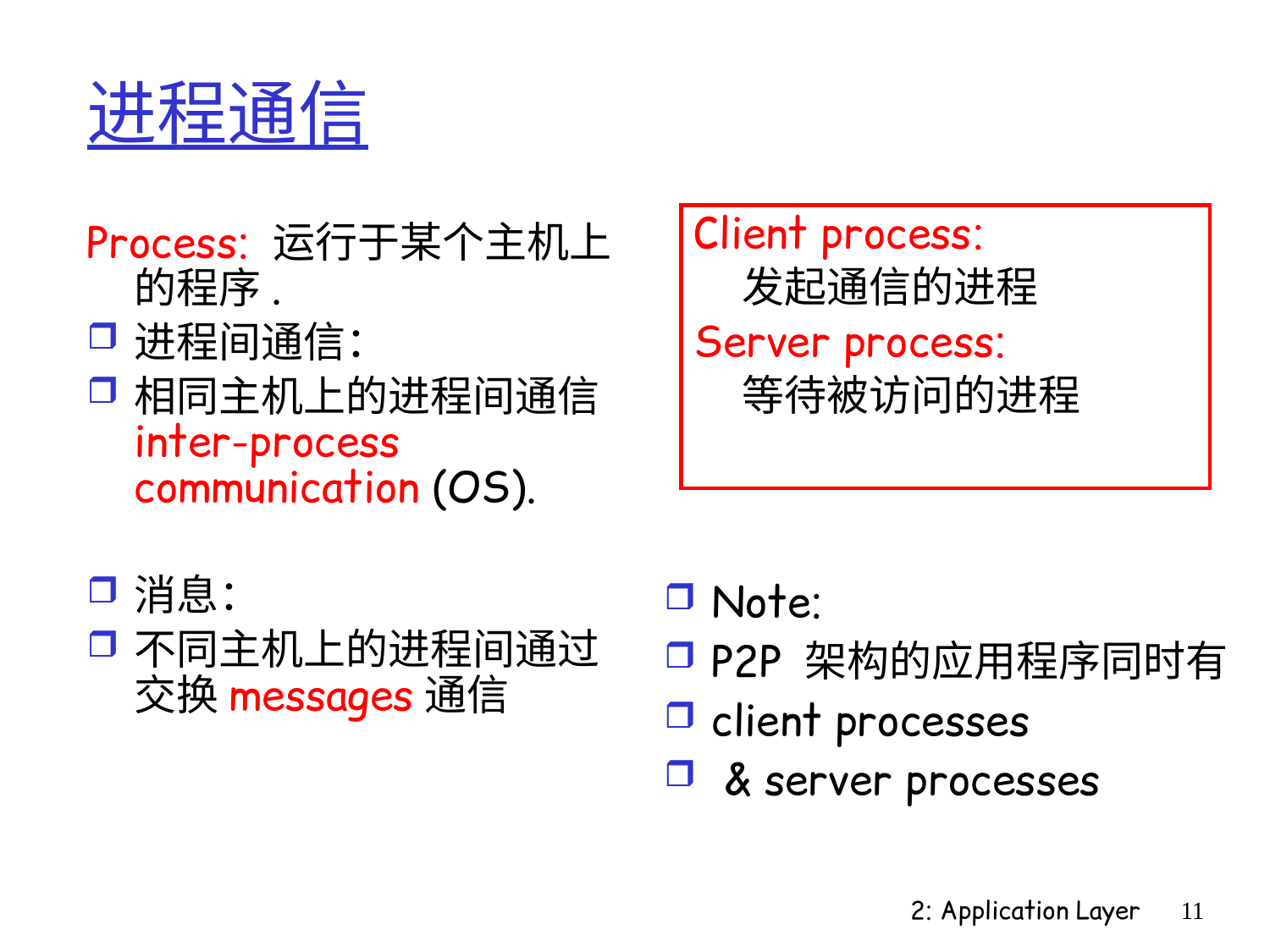

# 进程通信
Client process:
    发起通信的进程
Server process:
    等待被访问的进程

Process: 运行于某个主机上的程序.
进程间通信：
相同主机上的进程间通信inter-process communication (OS).

消息：
不同主机上的进程间通过交换messages通信
Note:
P2P 架构的应用程序同时有
client processes
 & server processes
2: Application Layer
11